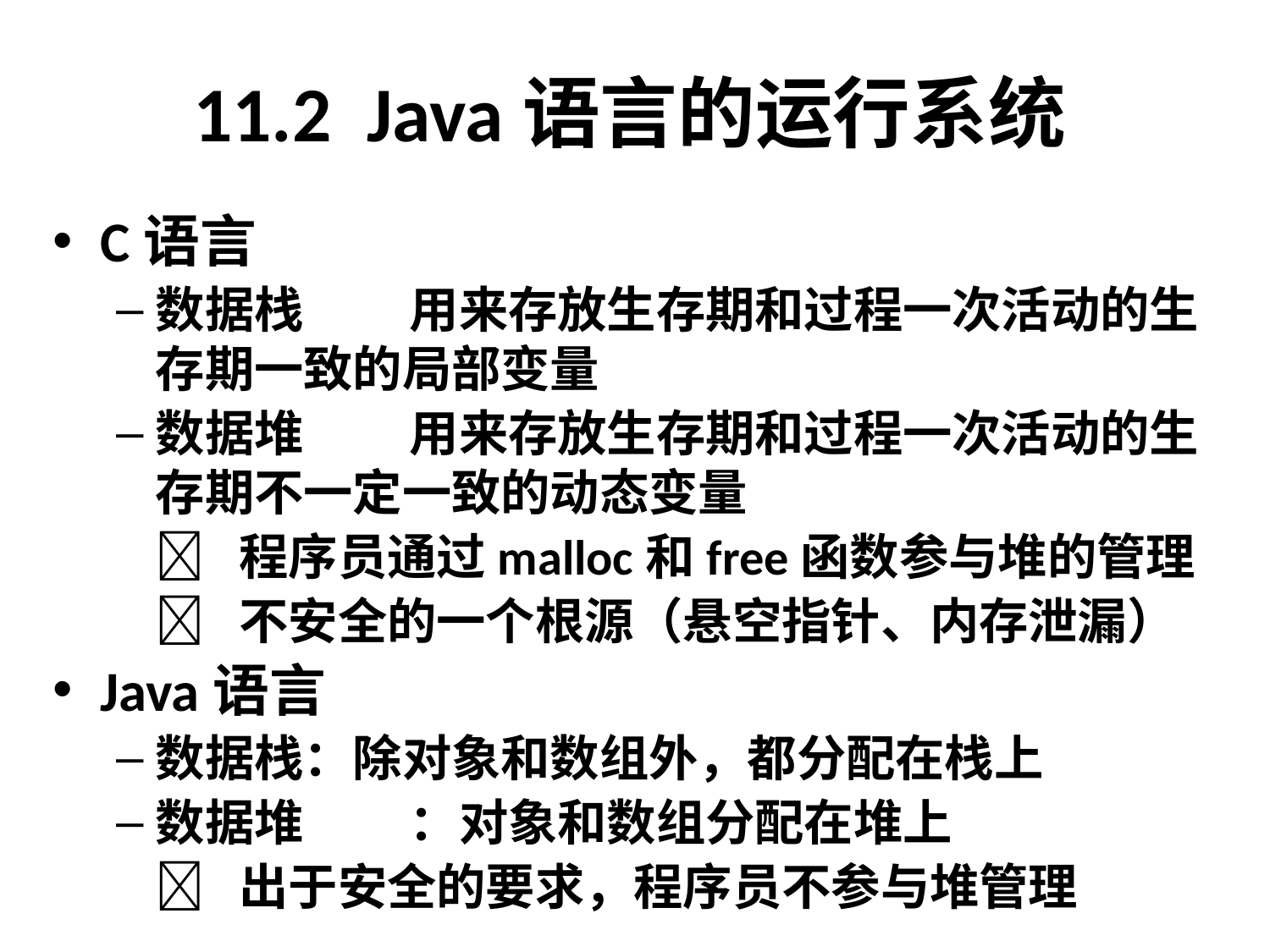

# 11.2  Java语言的运行系统
C语言
数据栈	用来存放生存期和过程一次活动的生存期一致的局部变量
数据堆	用来存放生存期和过程一次活动的生存期不一定一致的动态变量
	•  程序员通过malloc和free函数参与堆的管理
	•  不安全的一个根源（悬空指针、内存泄漏）
Java语言
数据栈：除对象和数组外，都分配在栈上
数据堆	：对象和数组分配在堆上
	•  出于安全的要求，程序员不参与堆管理